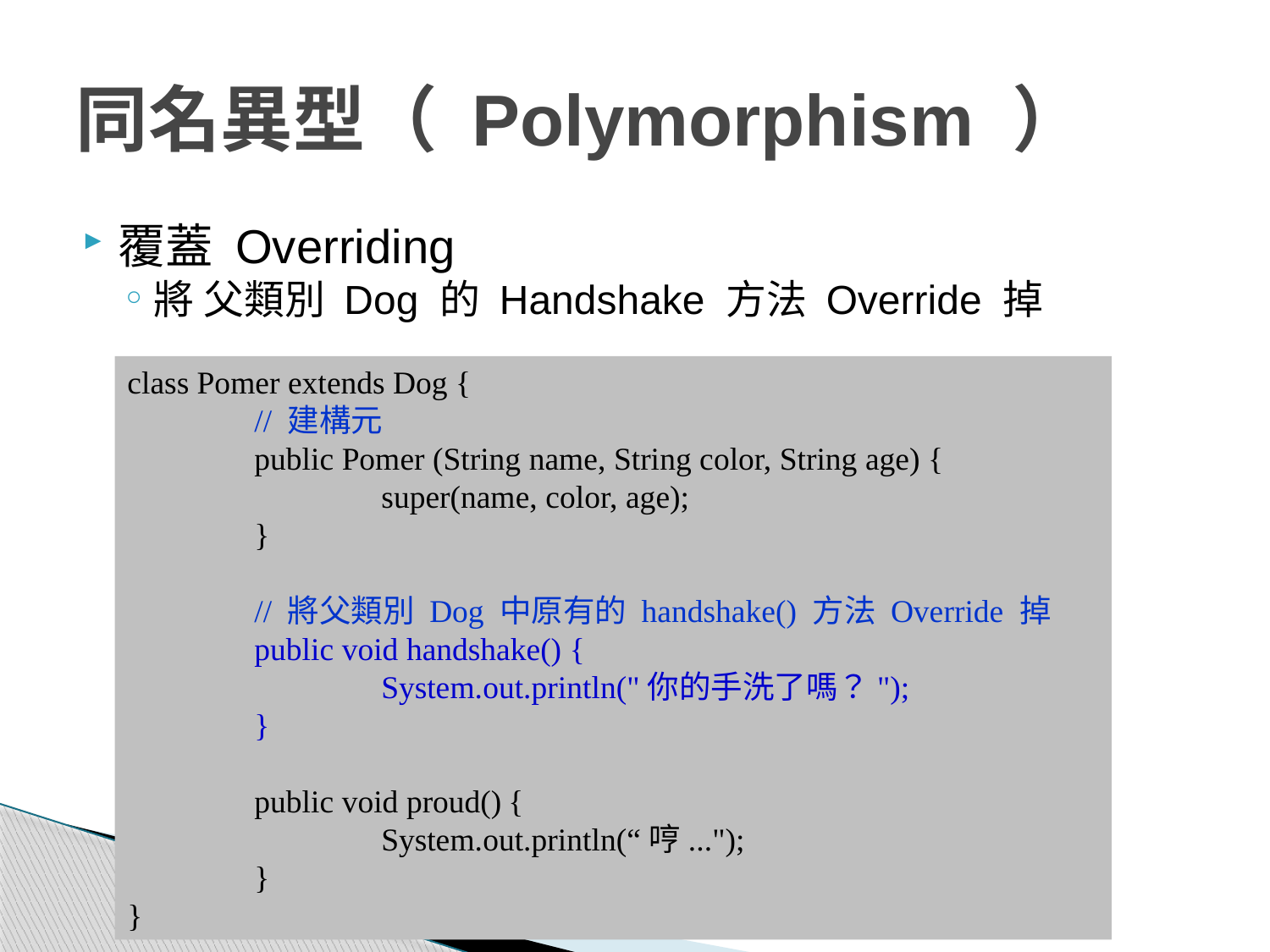

# 同名異型（ Polymorphism ）
覆蓋 Overriding
將 父類別 Dog 的 Handshake 方法 Override 掉
class Pomer extends Dog {
	// 建構元
	public Pomer (String name, String color, String age) {
		super(name, color, age);
	}

	// 將父類別 Dog 中原有的 handshake() 方法 Override 掉
	public void handshake() {
		System.out.println("你的手洗了嗎？");
	}

	public void proud()	{
		System.out.println(“哼...");
	}
}